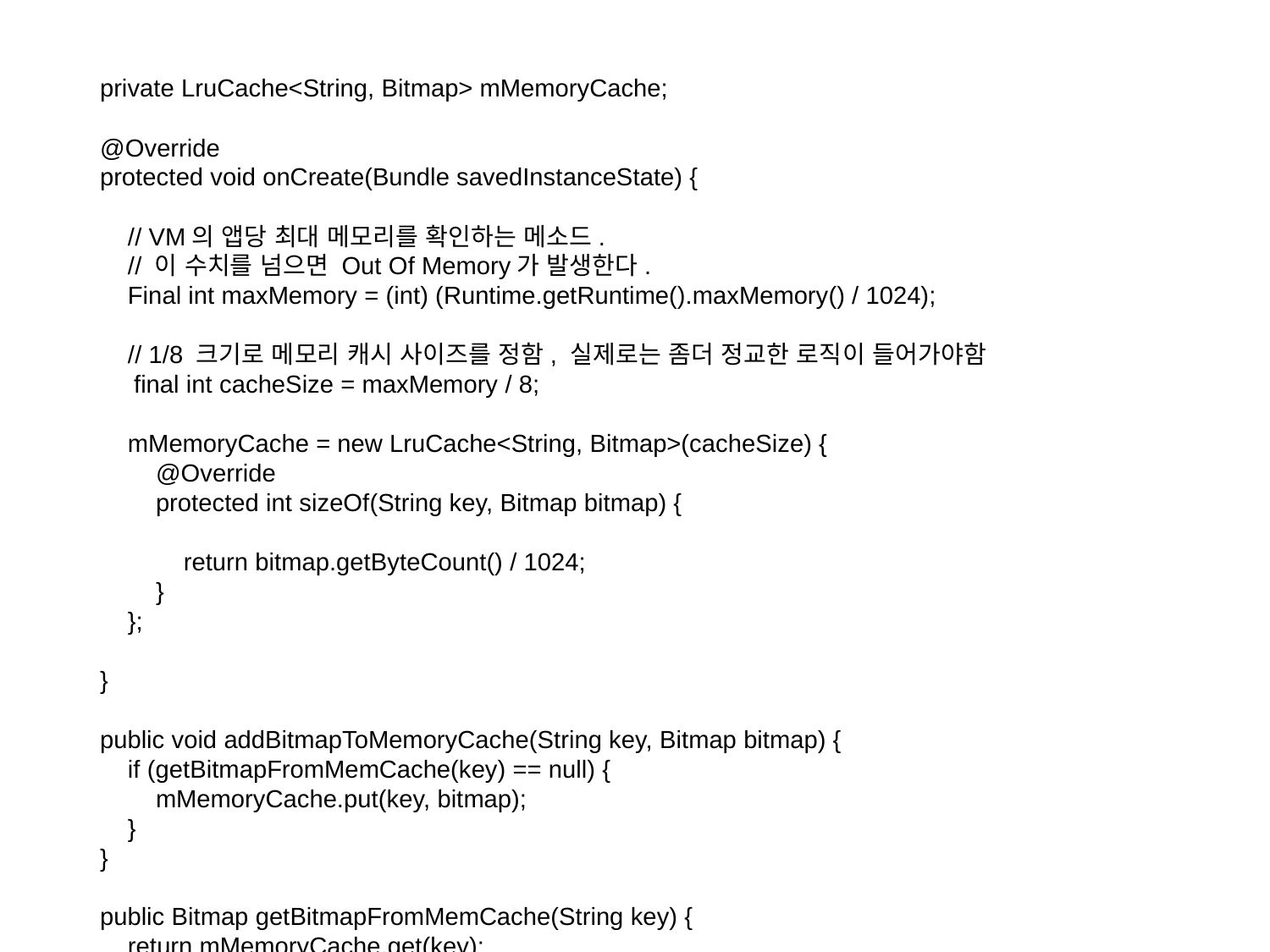

private LruCache<String, Bitmap> mMemoryCache;
@Override
protected void onCreate(Bundle savedInstanceState) {
   
    // VM의 앱당 최대 메모리를 확인하는 메소드.
    // 이 수치를 넘으면 Out Of Memory가 발생한다.
    Final int maxMemory = (int) (Runtime.getRuntime().maxMemory() / 1024);
    // 1/8 크기로 메모리 캐시 사이즈를 정함, 실제로는 좀더 정교한 로직이 들어가야함
    final int cacheSize = maxMemory / 8;
    mMemoryCache = new LruCache<String, Bitmap>(cacheSize) {
        @Override
        protected int sizeOf(String key, Bitmap bitmap) {
           
            return bitmap.getByteCount() / 1024;
        }
    };
 
}
public void addBitmapToMemoryCache(String key, Bitmap bitmap) {
    if (getBitmapFromMemCache(key) == null) {
        mMemoryCache.put(key, bitmap);
    }
}
public Bitmap getBitmapFromMemCache(String key) {
    return mMemoryCache.get(key);
}